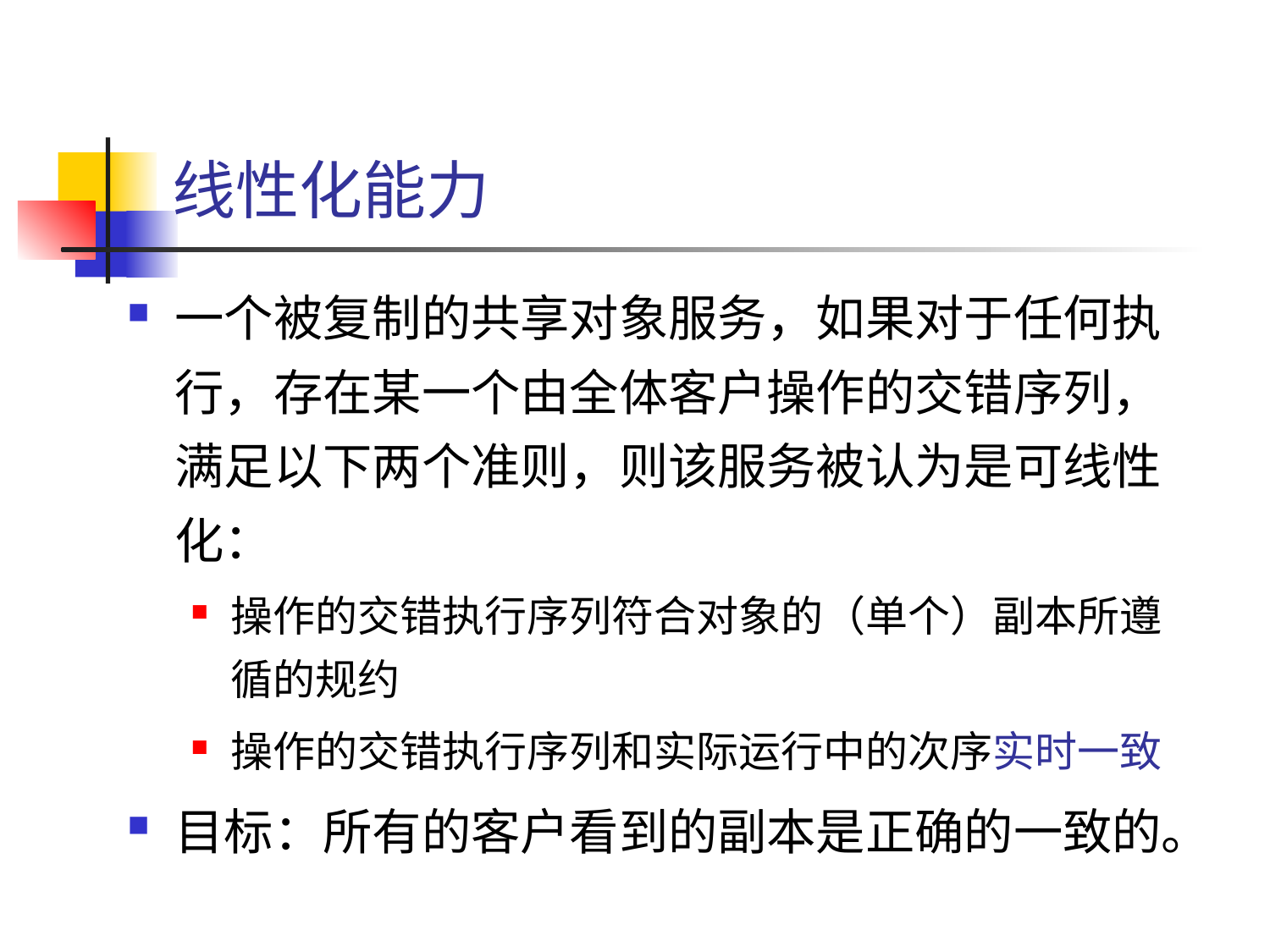

# 线性化能力
一个被复制的共享对象服务，如果对于任何执行，存在某一个由全体客户操作的交错序列，满足以下两个准则，则该服务被认为是可线性化：
操作的交错执行序列符合对象的（单个）副本所遵循的规约
操作的交错执行序列和实际运行中的次序实时一致
目标：所有的客户看到的副本是正确的一致的。